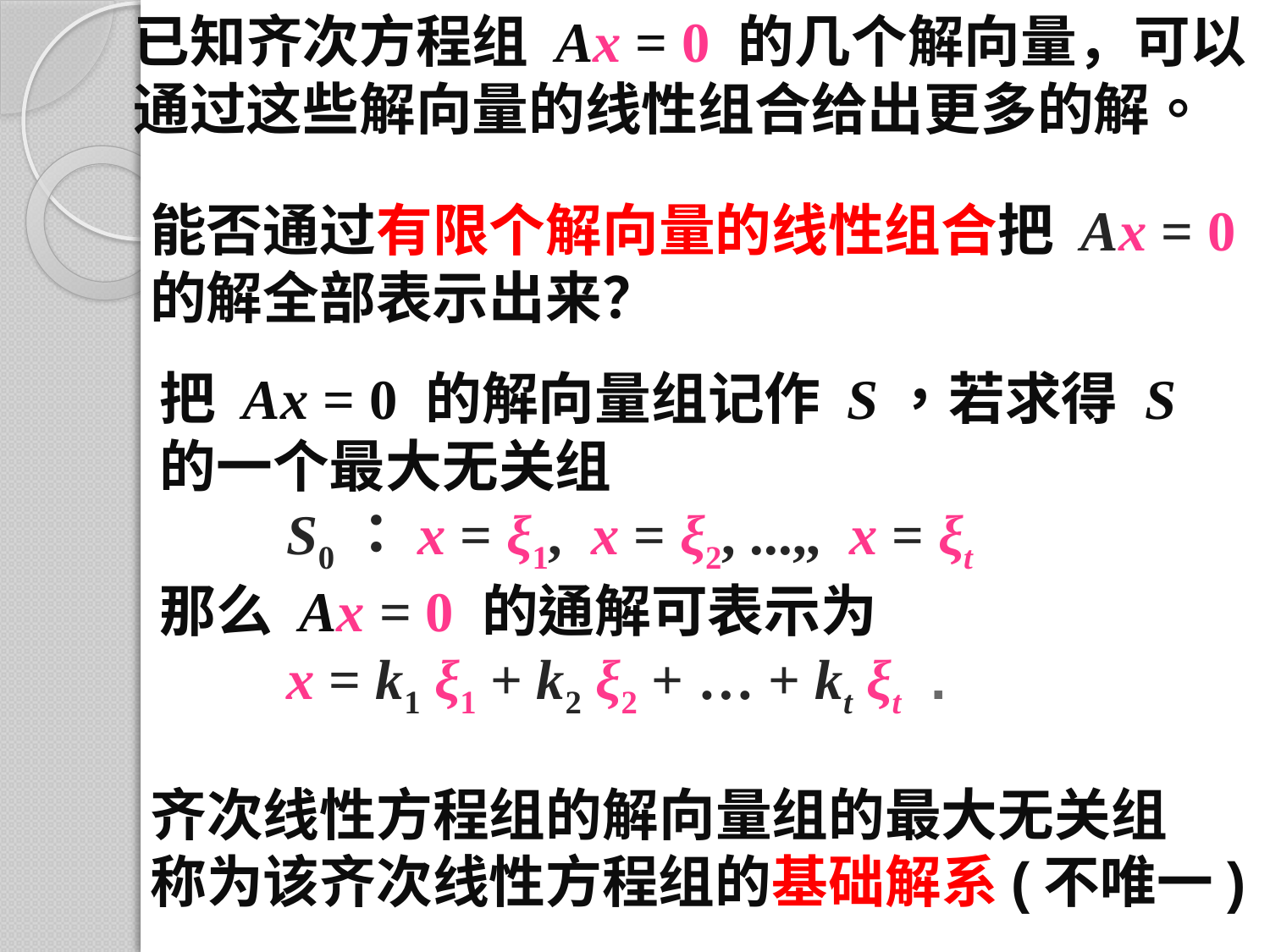

已知齐次方程组 Ax = 0 的几个解向量，可以
通过这些解向量的线性组合给出更多的解。
能否通过有限个解向量的线性组合把 Ax = 0
的解全部表示出来？
把 Ax = 0 的解向量组记作 S，若求得 S 的一个最大无关组
	S0：x = ξ1,  x = ξ2, ...,,  x = ξt
那么 Ax = 0 的通解可表示为
	x = k1 ξ1 + k2 ξ2 + … + kt ξt  .

齐次线性方程组的解向量组的最大无关组
称为该齐次线性方程组的基础解系(不唯一)。